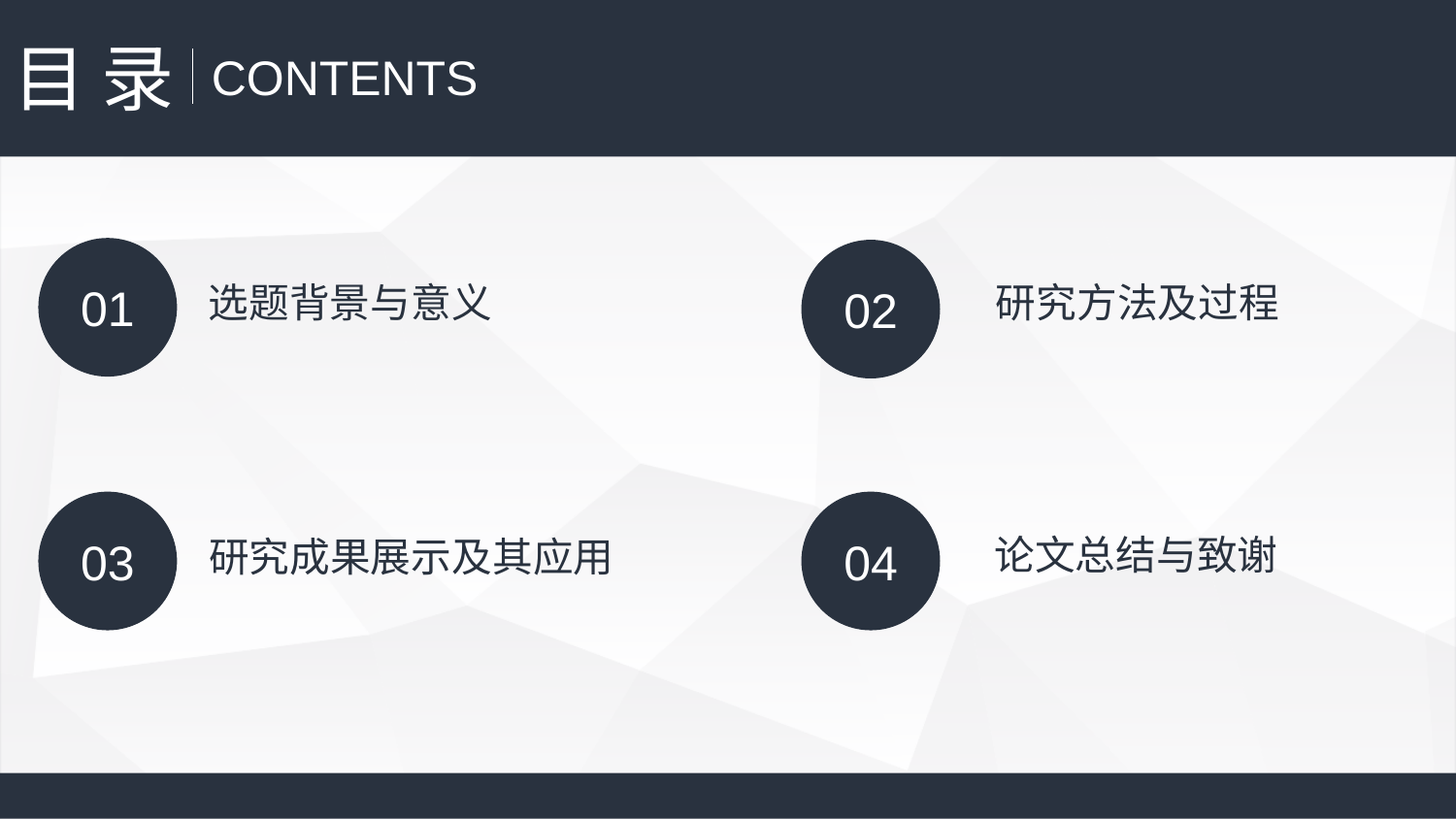

目 录
CONTENTS
01
02
选题背景与意义
研究方法及过程
03
04
论文总结与致谢
研究成果展示及其应用